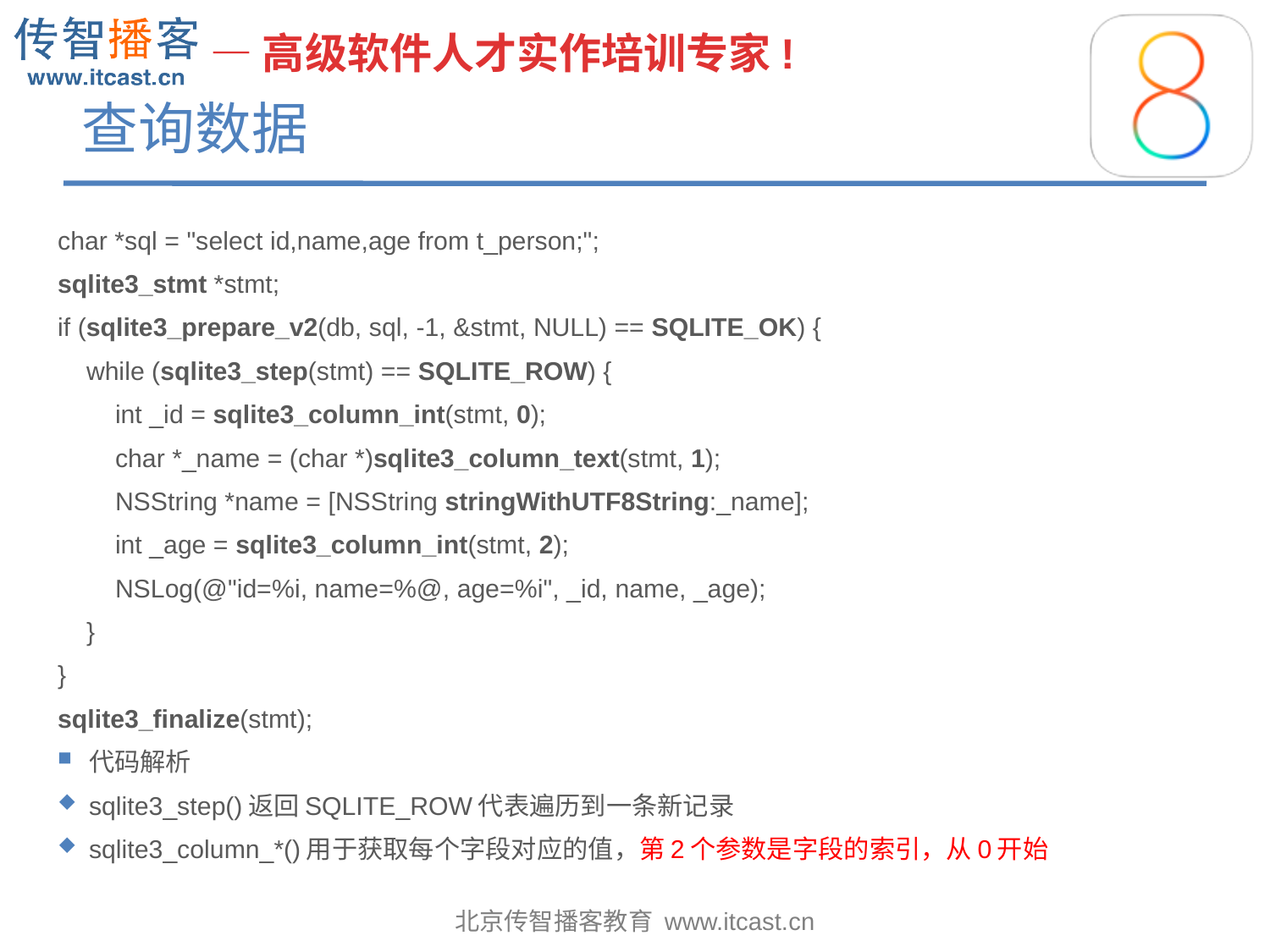

# 查询数据
char *sql = "select id,name,age from t_person;";
sqlite3_stmt *stmt;
if (sqlite3_prepare_v2(db, sql, -1, &stmt, NULL) == SQLITE_OK) {
    while (sqlite3_step(stmt) == SQLITE_ROW) {
        int _id = sqlite3_column_int(stmt, 0);
        char *_name = (char *)sqlite3_column_text(stmt, 1);
        NSString *name = [NSString stringWithUTF8String:_name];
        int _age = sqlite3_column_int(stmt, 2);
        NSLog(@"id=%i, name=%@, age=%i", _id, name, _age);
    }
}
sqlite3_finalize(stmt);
代码解析
sqlite3_step()返回SQLITE_ROW代表遍历到一条新记录
sqlite3_column_*()用于获取每个字段对应的值，第2个参数是字段的索引，从0开始